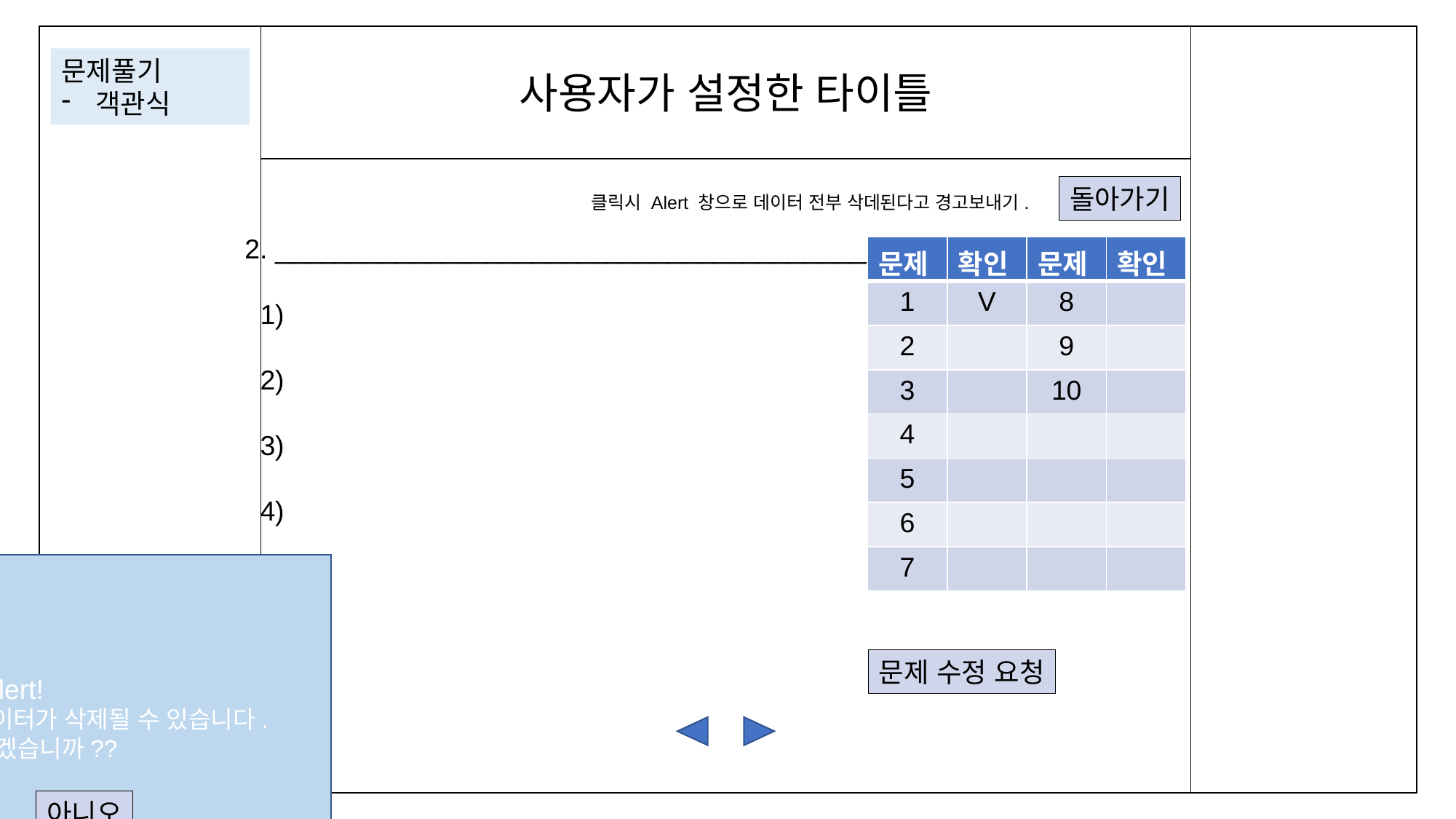

문제풀기
객관식
사용자가 설정한 타이틀
돌아가기
클릭시 Alert 창으로 데이터 전부 삭데된다고 경고보내기.
2. ___________________________________________
  1)
  2)
  3)
  4)
  5)
| 문제 | 확인 | 문제 | 확인 |
| --- | --- | --- | --- |
| 1 | V | 8 |  |
| 2 |  | 9 |  |
| 3 |  | 10 |  |
| 4 |  |  |  |
| 5 |  |  |  |
| 6 |  |  |  |
| 7 |  |  |  |
Alert!
초기화면으로 이동시 데이터가 삭제될 수 있습니다.
이동하시겠습니까??
문제 수정 요청

아니오
예